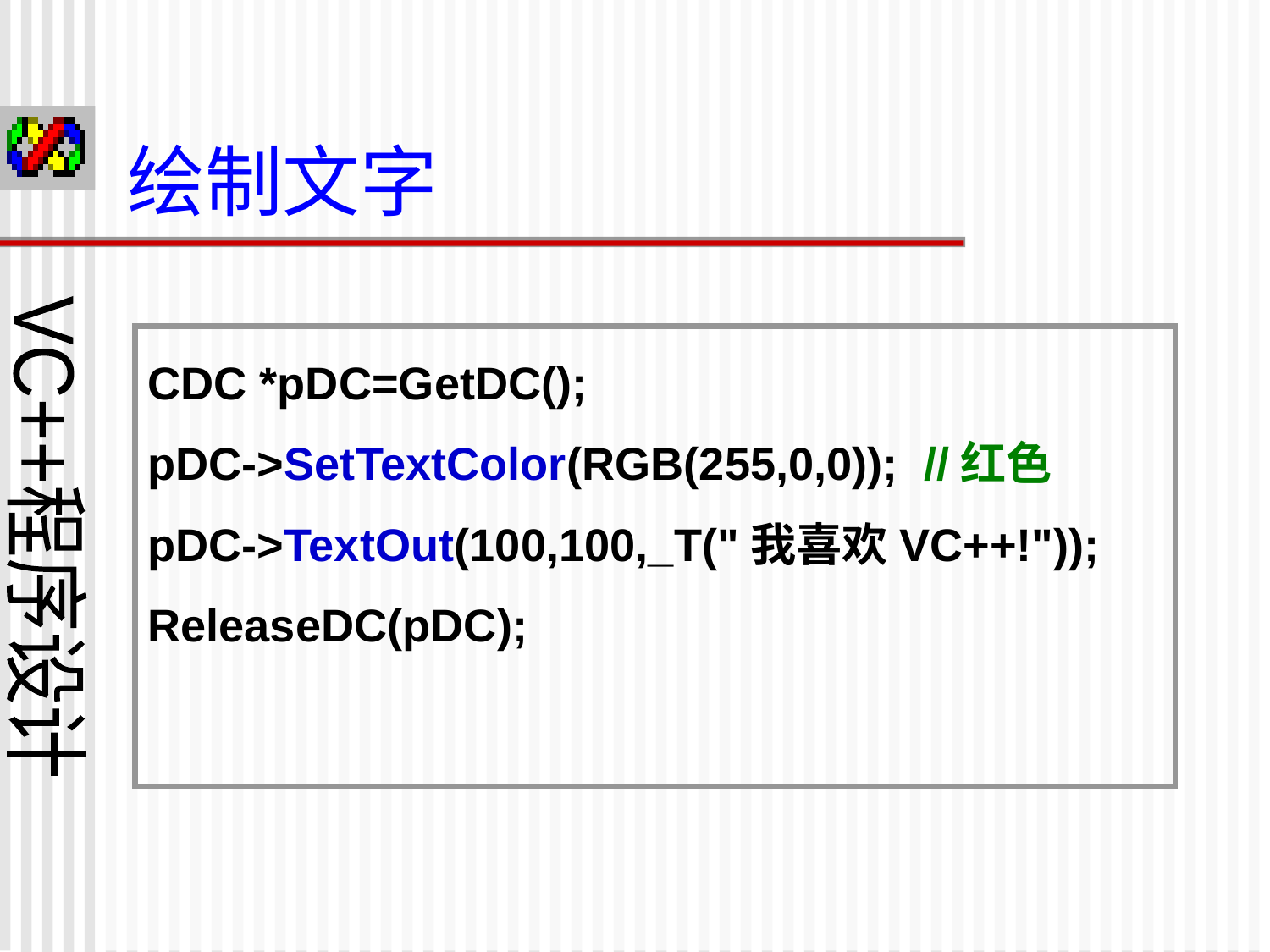

绘制文字
CDC *pDC=GetDC();
pDC->SetTextColor(RGB(255,0,0));  //红色
pDC->TextOut(100,100,_T("我喜欢VC++!"));
ReleaseDC(pDC);